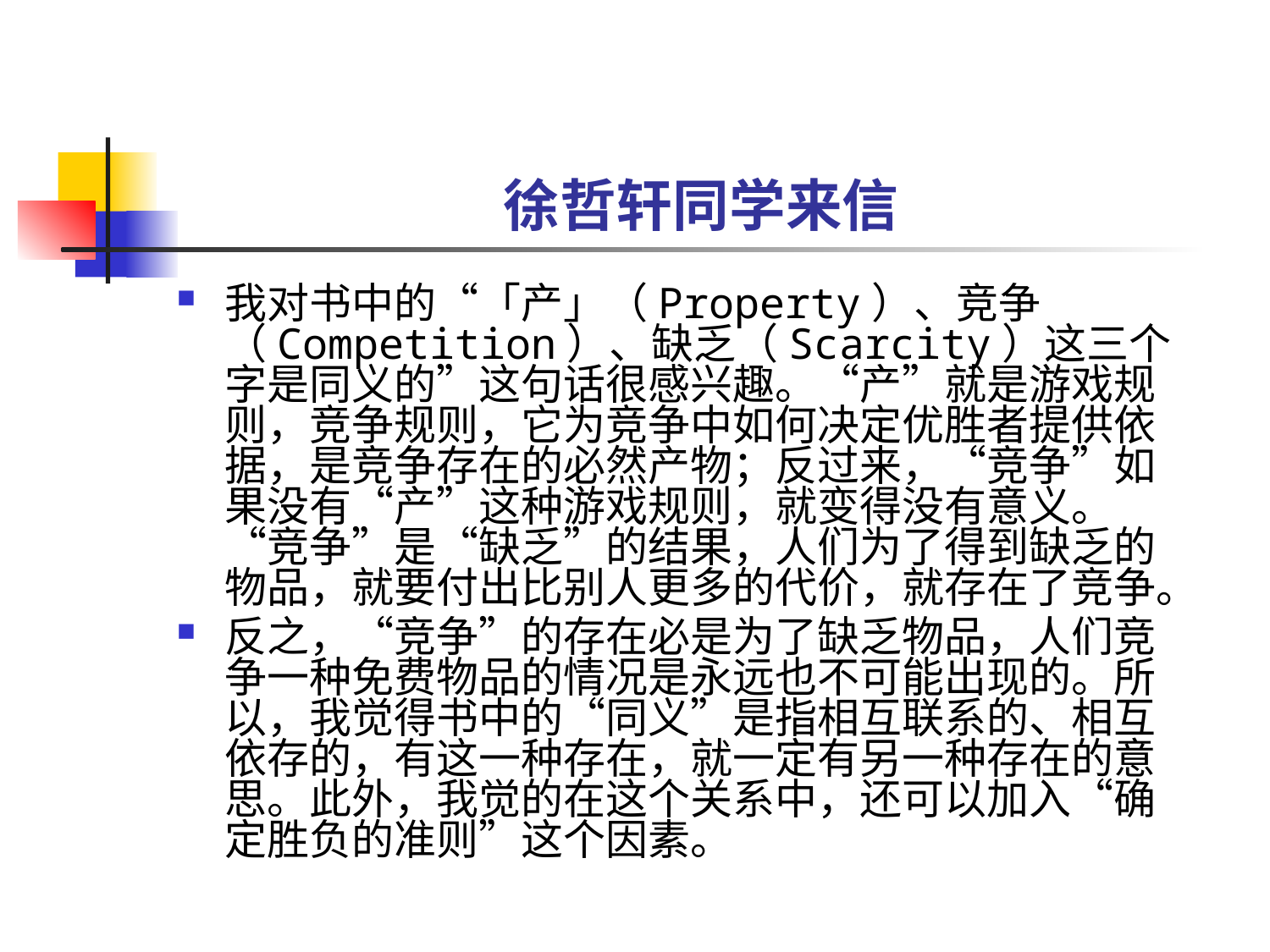

# 徐哲轩同学来信
我对书中的“「产」（Property）、竞争（Competition）、缺乏（Scarcity）这三个字是同义的”这句话很感兴趣。“产”就是游戏规则，竞争规则，它为竞争中如何决定优胜者提供依据，是竞争存在的必然产物；反过来，“竞争”如果没有“产”这种游戏规则，就变得没有意义。“竞争”是“缺乏”的结果，人们为了得到缺乏的物品，就要付出比别人更多的代价，就存在了竞争。
反之，“竞争”的存在必是为了缺乏物品，人们竞争一种免费物品的情况是永远也不可能出现的。所以，我觉得书中的“同义”是指相互联系的、相互依存的，有这一种存在，就一定有另一种存在的意思。此外，我觉的在这个关系中，还可以加入“确定胜负的准则”这个因素。